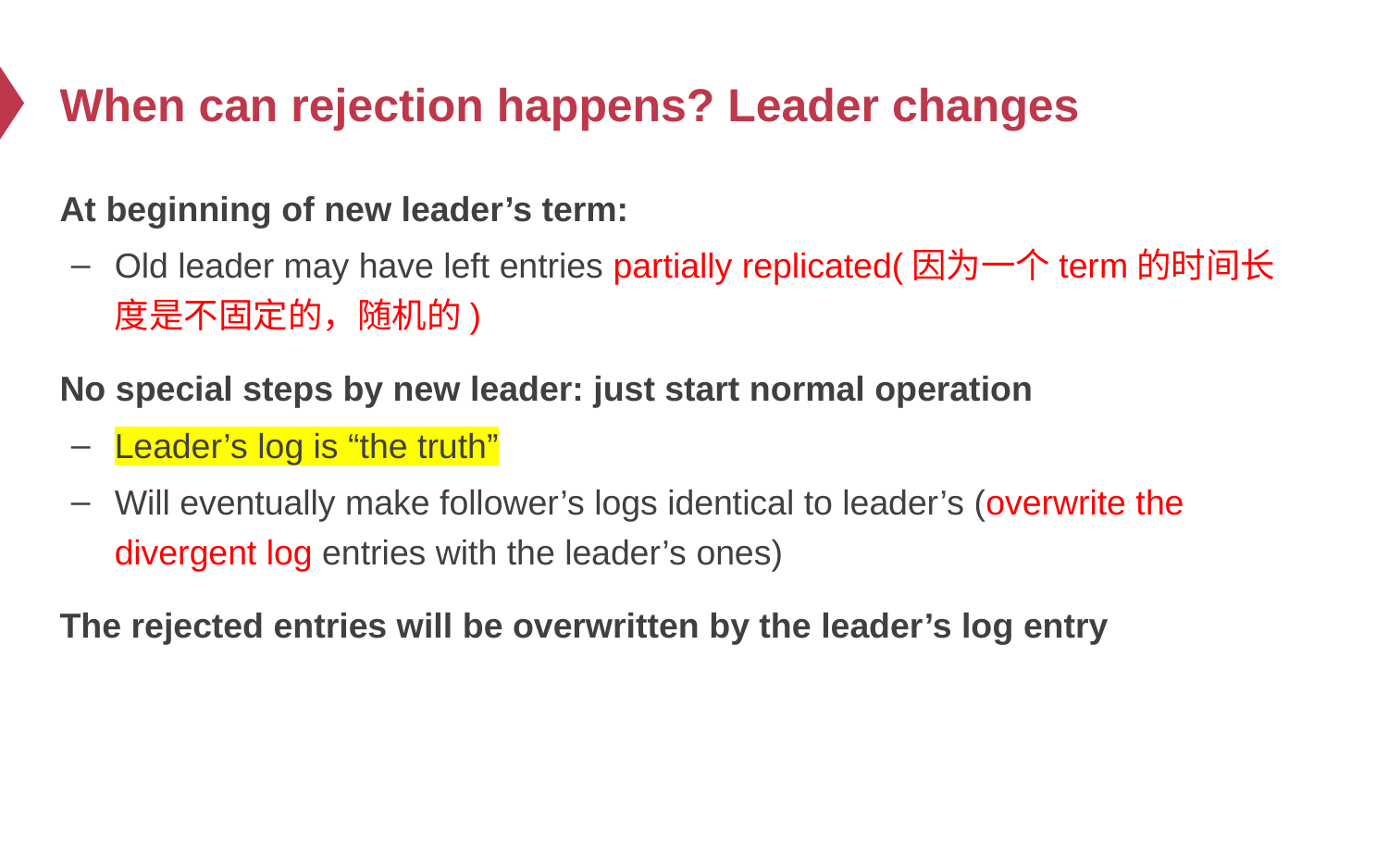

# When can rejection happens? Leader changes
At beginning of new leader’s term:
Old leader may have left entries partially replicated(因为一个term的时间长度是不固定的，随机的)
No special steps by new leader: just start normal operation
Leader’s log is “the truth”
Will eventually make follower’s logs identical to leader’s (overwrite the divergent log entries with the leader’s ones)
The rejected entries will be overwritten by the leader’s log entry

57